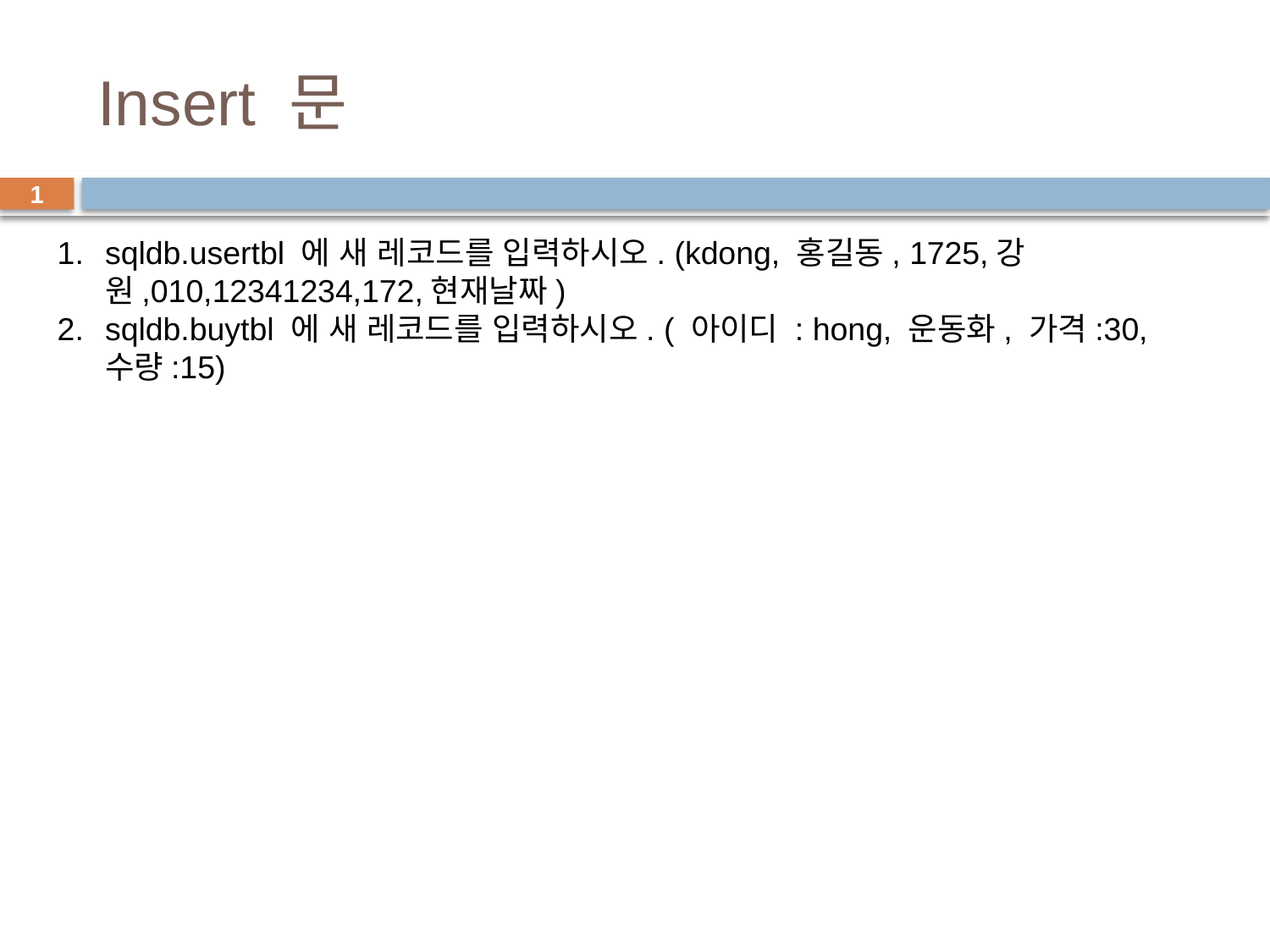

# Insert 문
1
sqldb.usertbl 에 새 레코드를 입력하시오. (kdong, 홍길동, 1725,강원,010,12341234,172,현재날짜)
sqldb.buytbl 에 새 레코드를 입력하시오. ( 아이디 : hong, 운동화, 가격:30,수량:15)